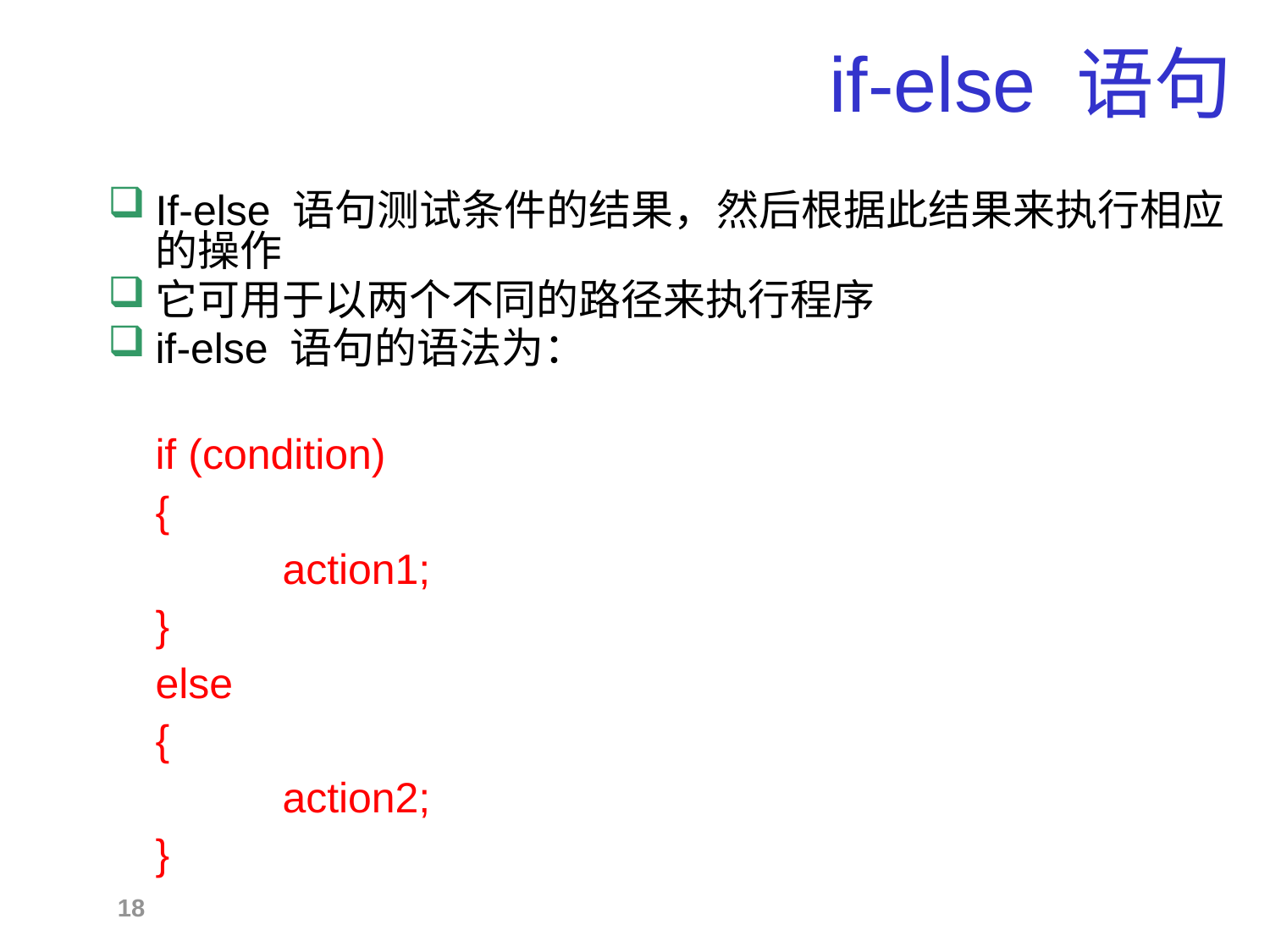

# if-else 语句
If-else 语句测试条件的结果，然后根据此结果来执行相应的操作
它可用于以两个不同的路径来执行程序
if-else 语句的语法为：

	if (condition)
	{
		action1;
	}
	else
	{
		action2;
	}
18